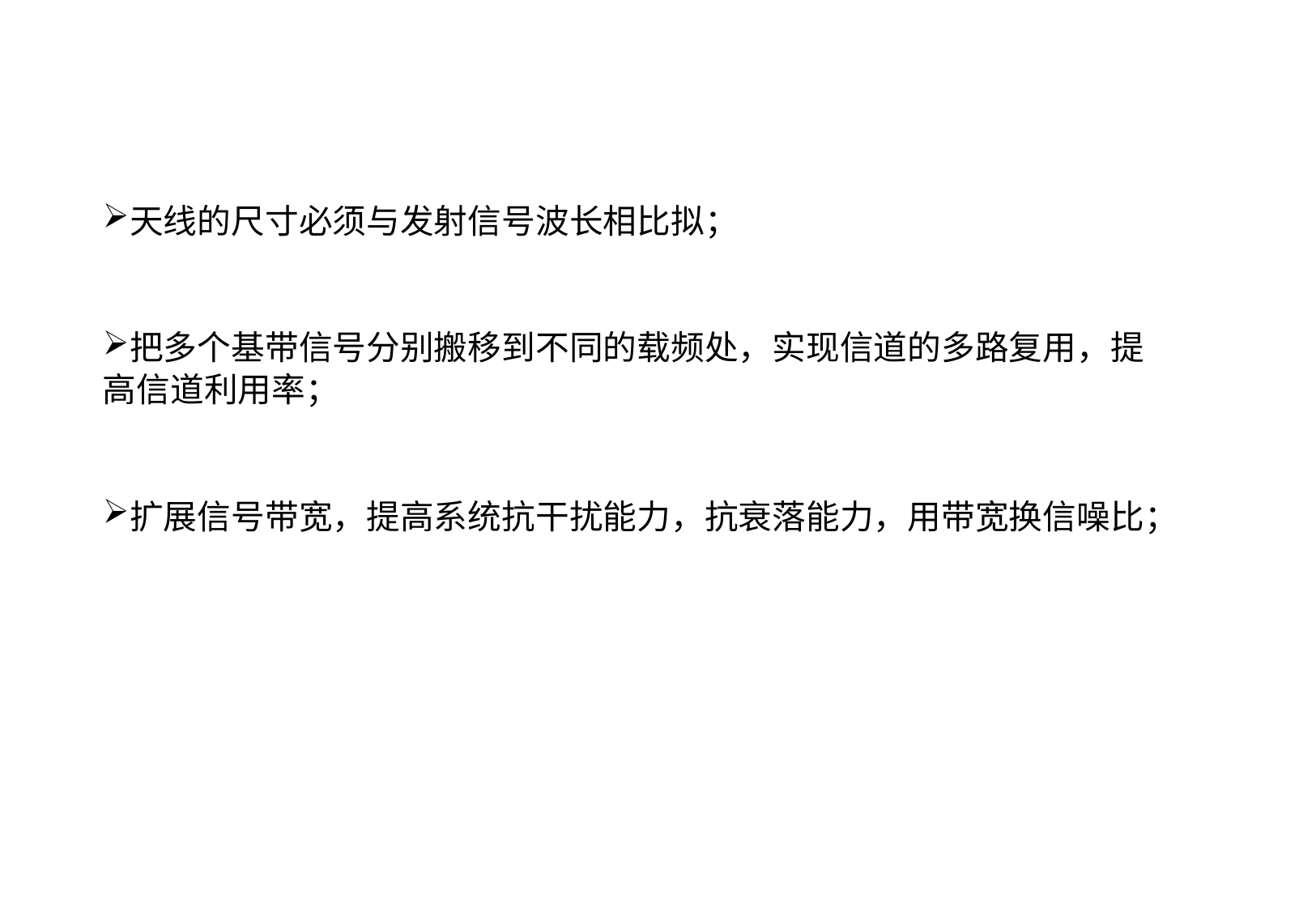

天线的尺寸必须与发射信号波长相比拟；

把多个基带信号分别搬移到不同的载频处，实现信道的多路复用，提高信道利用率；

扩展信号带宽，提高系统抗干扰能力，抗衰落能力，用带宽换信噪比；
2014年5月21日
3